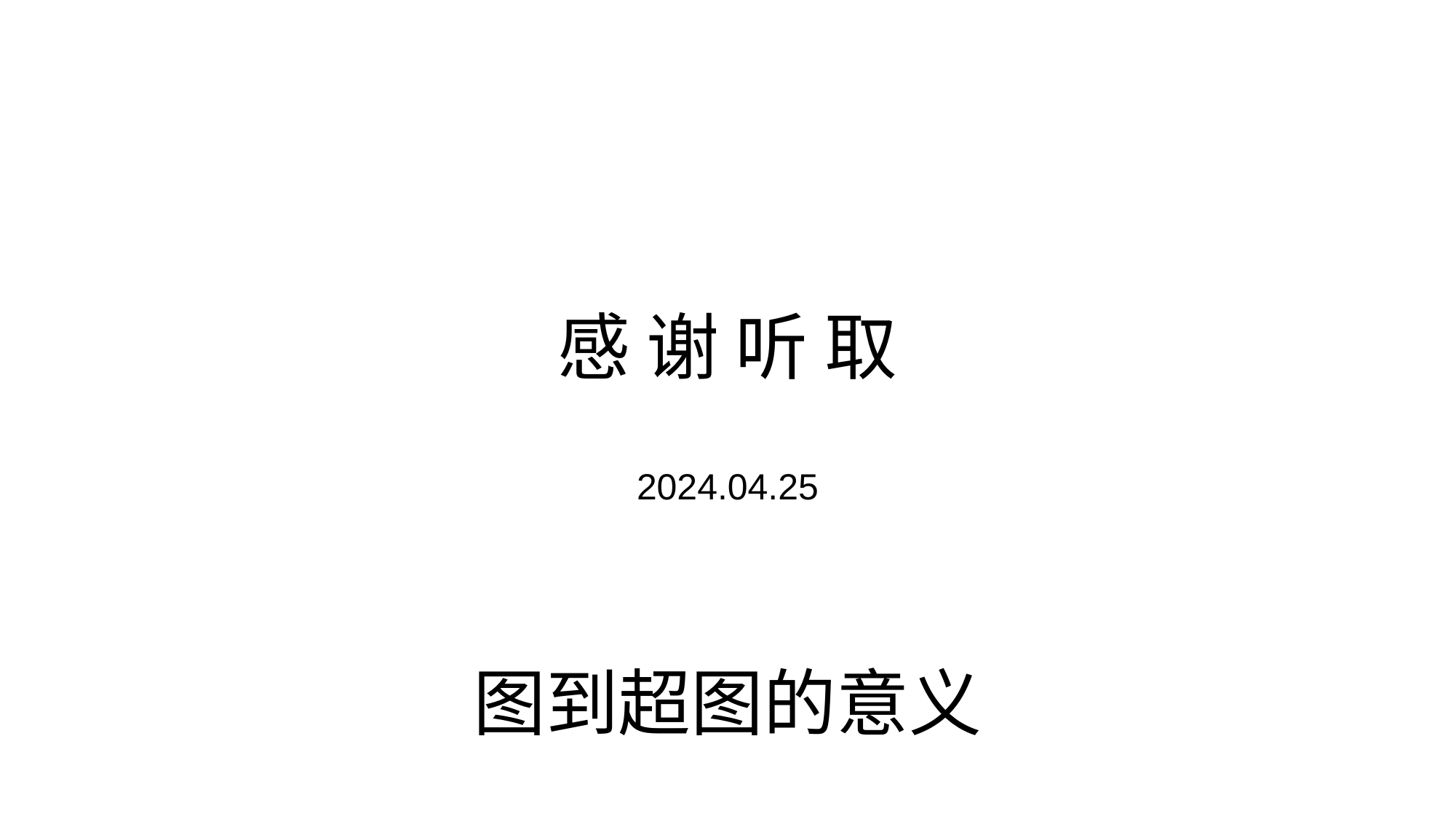

# 感 谢 听 取 2024.04.25
图到超图的意义